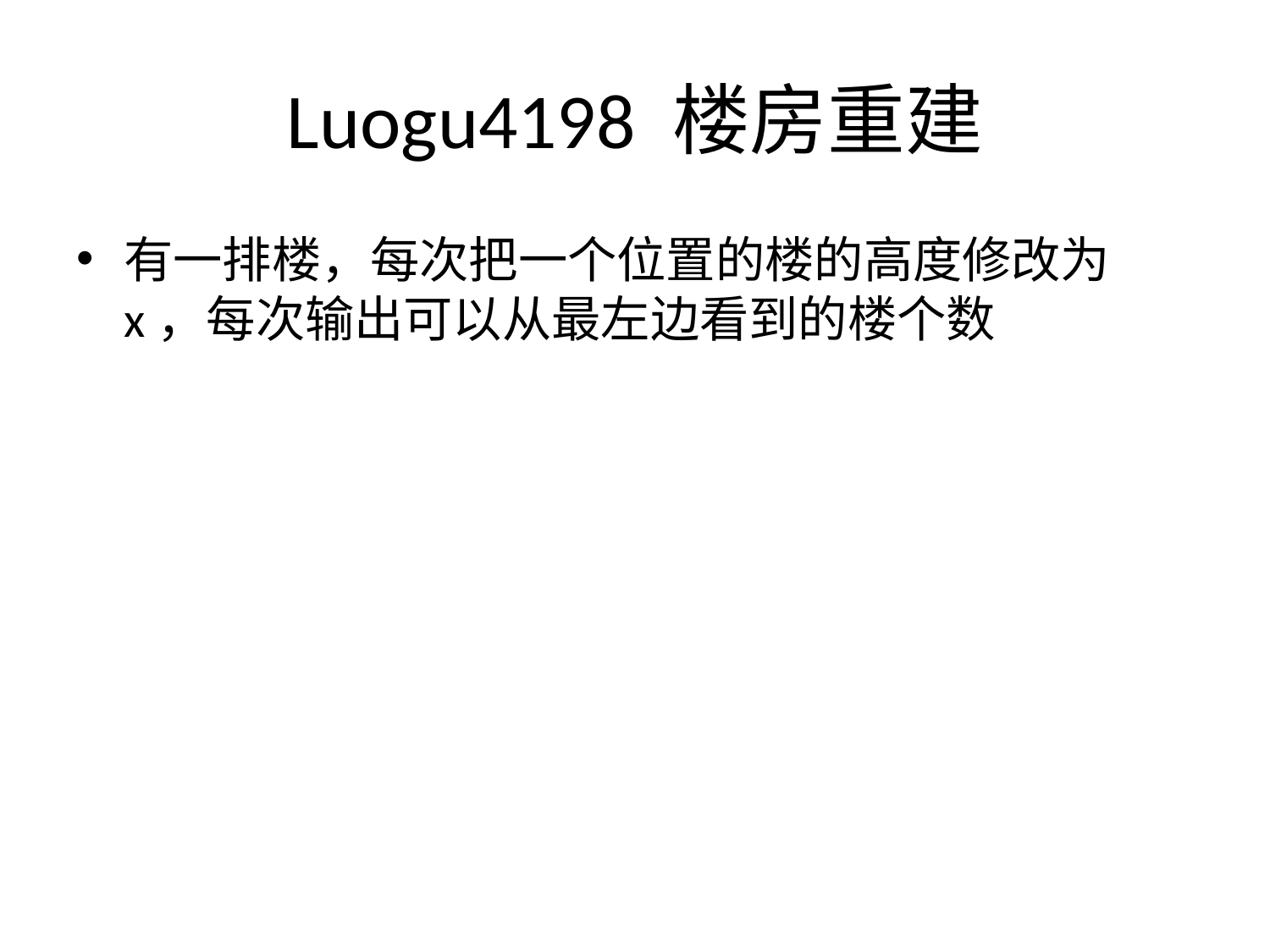

# Luogu4198 楼房重建
有一排楼，每次把一个位置的楼的高度修改为x，每次输出可以从最左边看到的楼个数